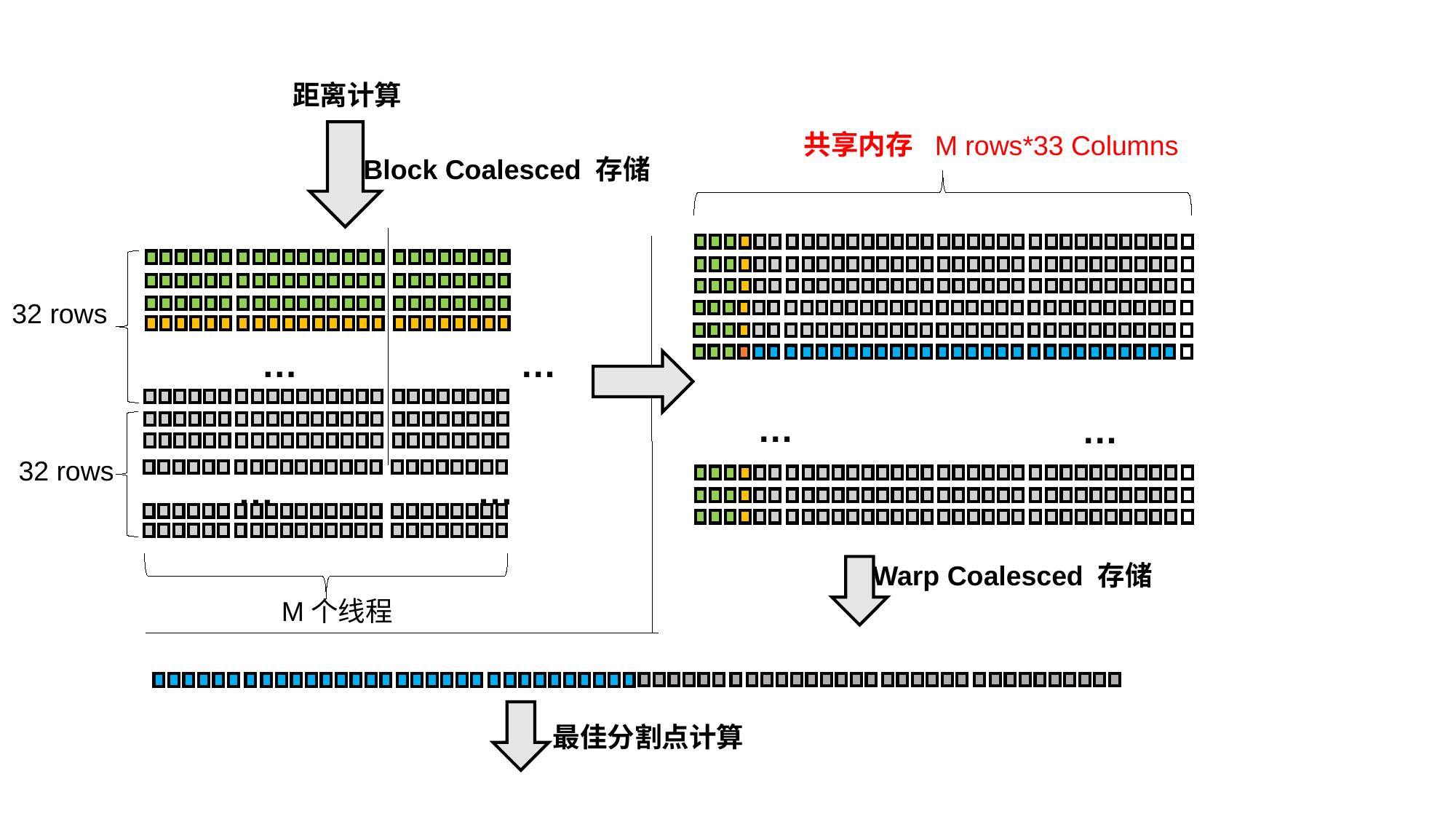

距离计算
共享内存
M rows*33 Columns

Block Coalesced 存储

32 rows

…
…

…
…

32 rows

…
…

Warp Coalesced 存储

M个线程

最佳分割点计算